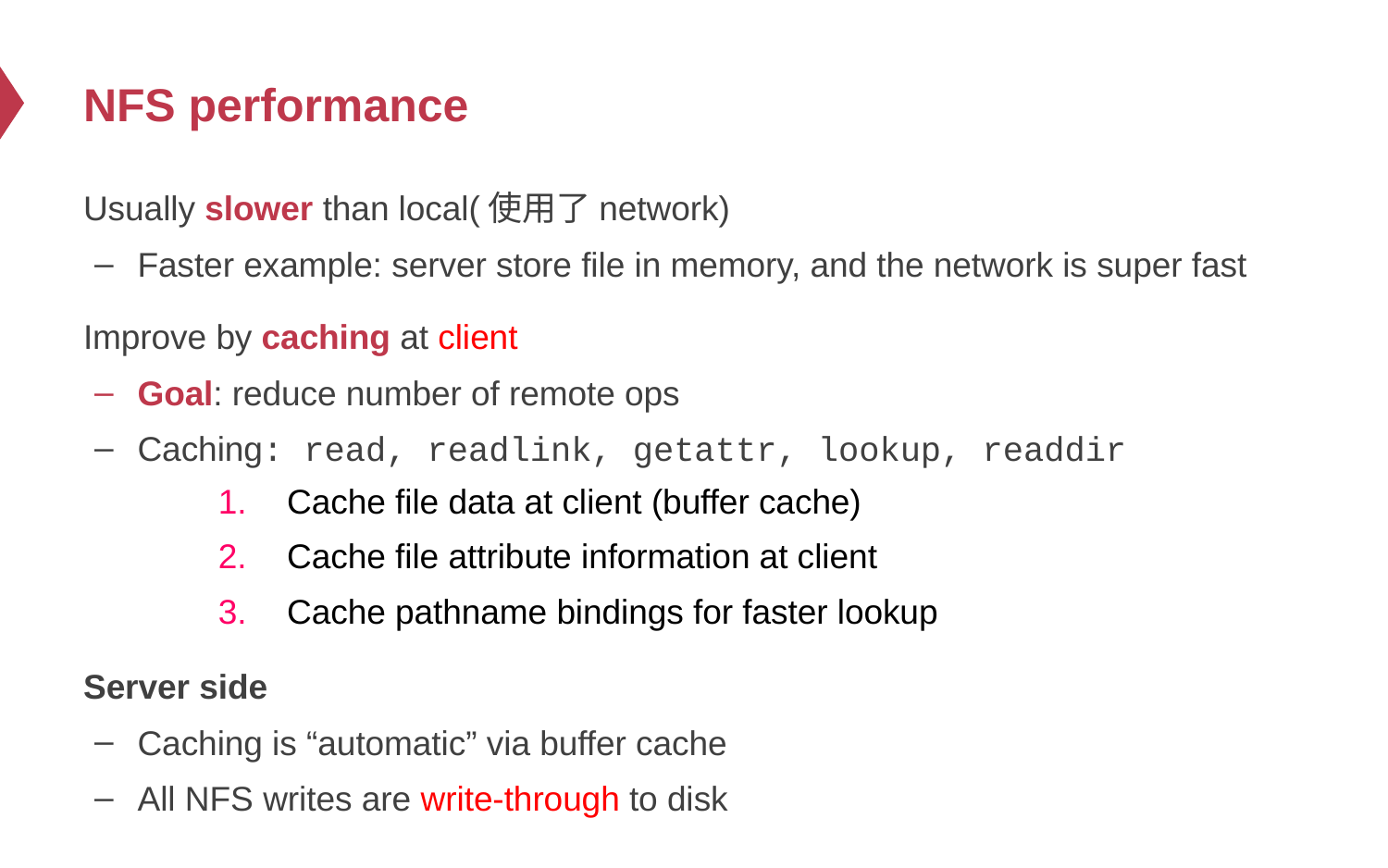

# NFS performance
Usually slower than local(使用了network)
Faster example: server store file in memory, and the network is super fast
Improve by caching at client
Goal: reduce number of remote ops
Caching: read, readlink, getattr, lookup, readdir
Cache file data at client (buffer cache)
Cache file attribute information at client
Cache pathname bindings for faster lookup
Server side
Caching is “automatic” via buffer cache
All NFS writes are write-through to disk

25